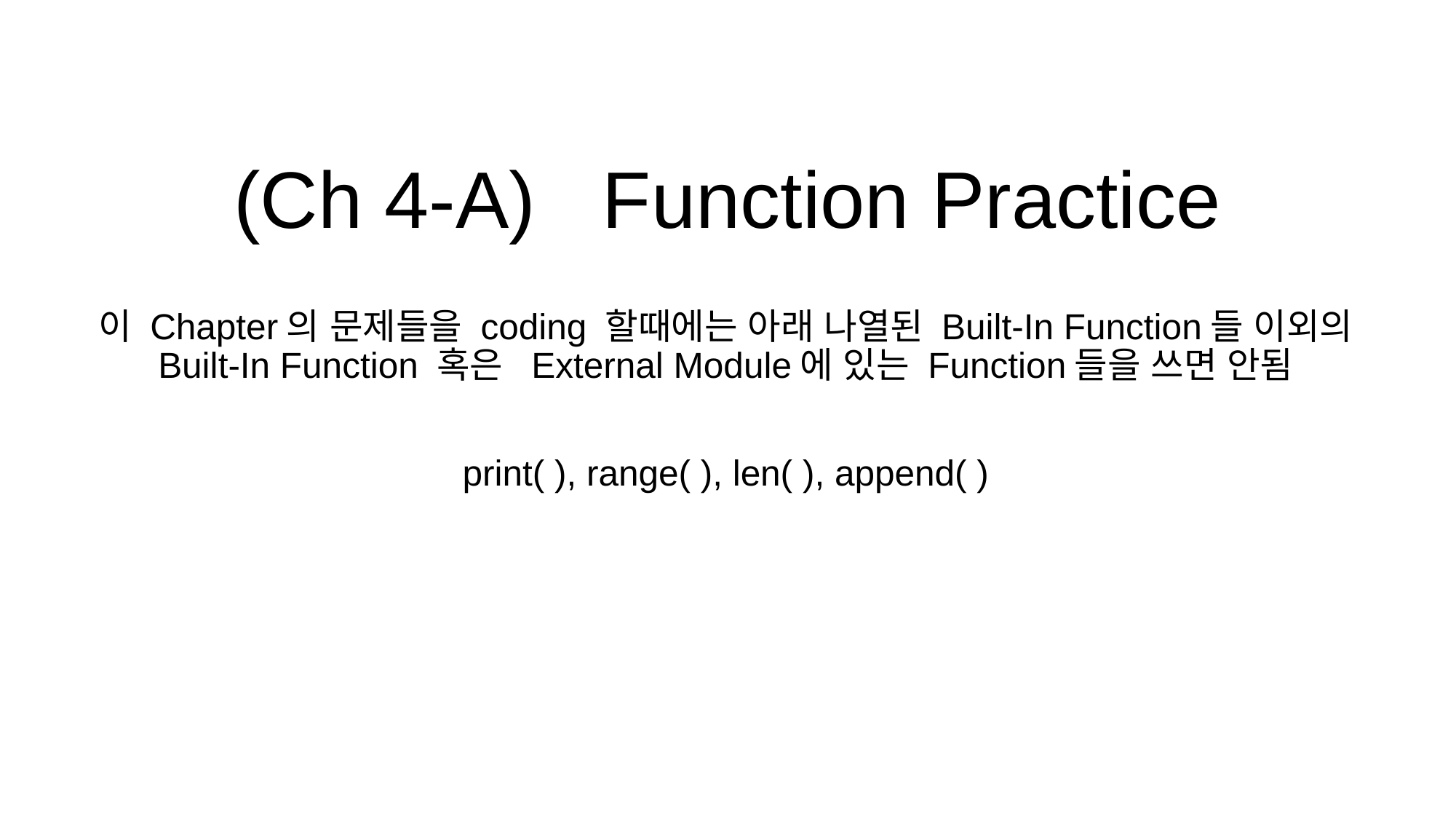

# (Ch 4-A)   Function Practice
이 Chapter의 문제들을 coding 할때에는 아래 나열된 Built-In Function들 이외의 Built-In Function 혹은  External Module에 있는 Function들을 쓰면 안됨

print( ), range( ), len( ), append( )